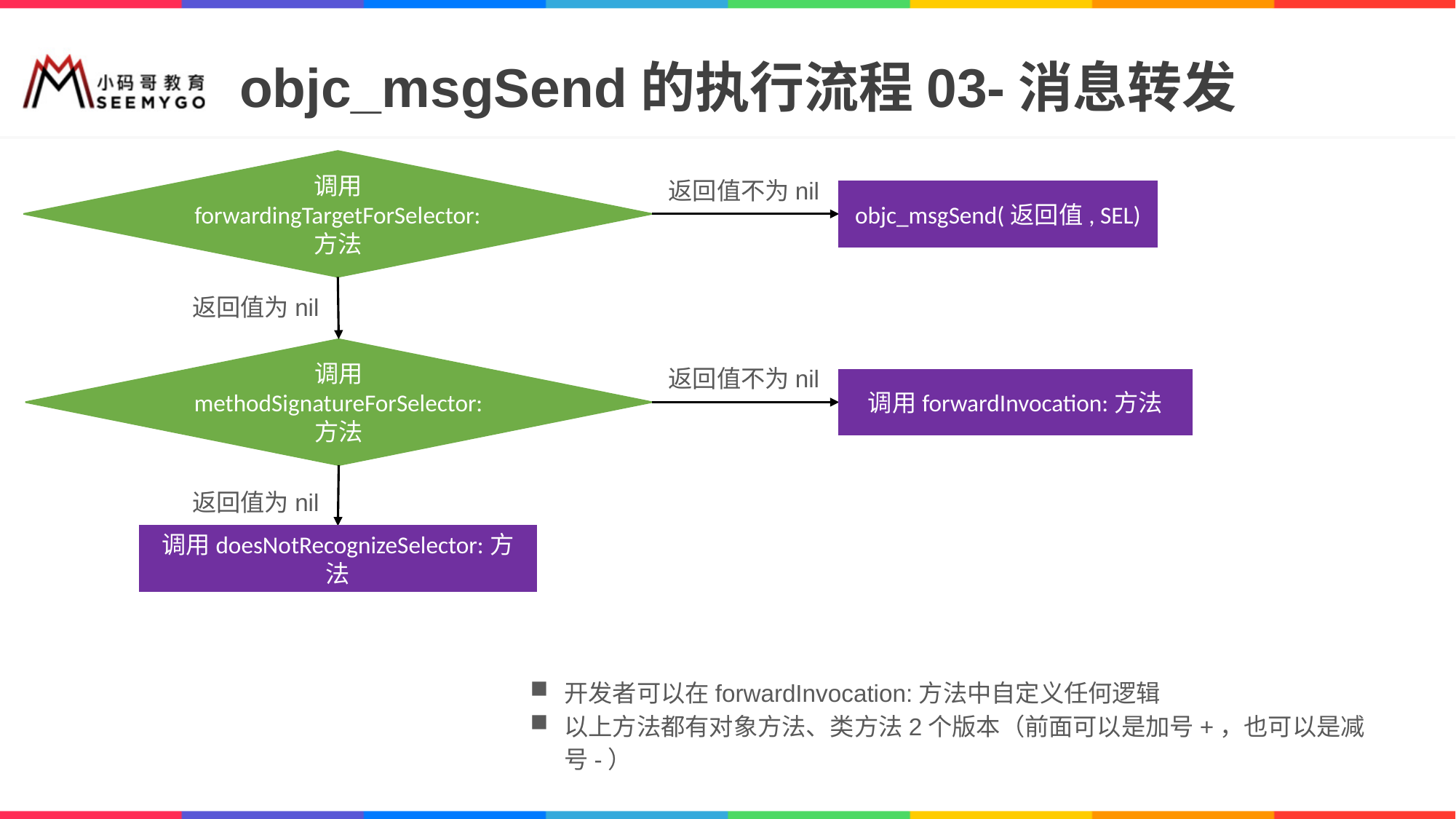

# objc_msgSend的执行流程03-消息转发
调用
forwardingTargetForSelector:
方法
返回值不为nil
objc_msgSend(返回值, SEL)
返回值为nil
调用
methodSignatureForSelector:
方法
返回值不为nil
调用forwardInvocation:方法
返回值为nil
调用doesNotRecognizeSelector:方法
开发者可以在forwardInvocation:方法中自定义任何逻辑
以上方法都有对象方法、类方法2个版本（前面可以是加号+，也可以是减号-）